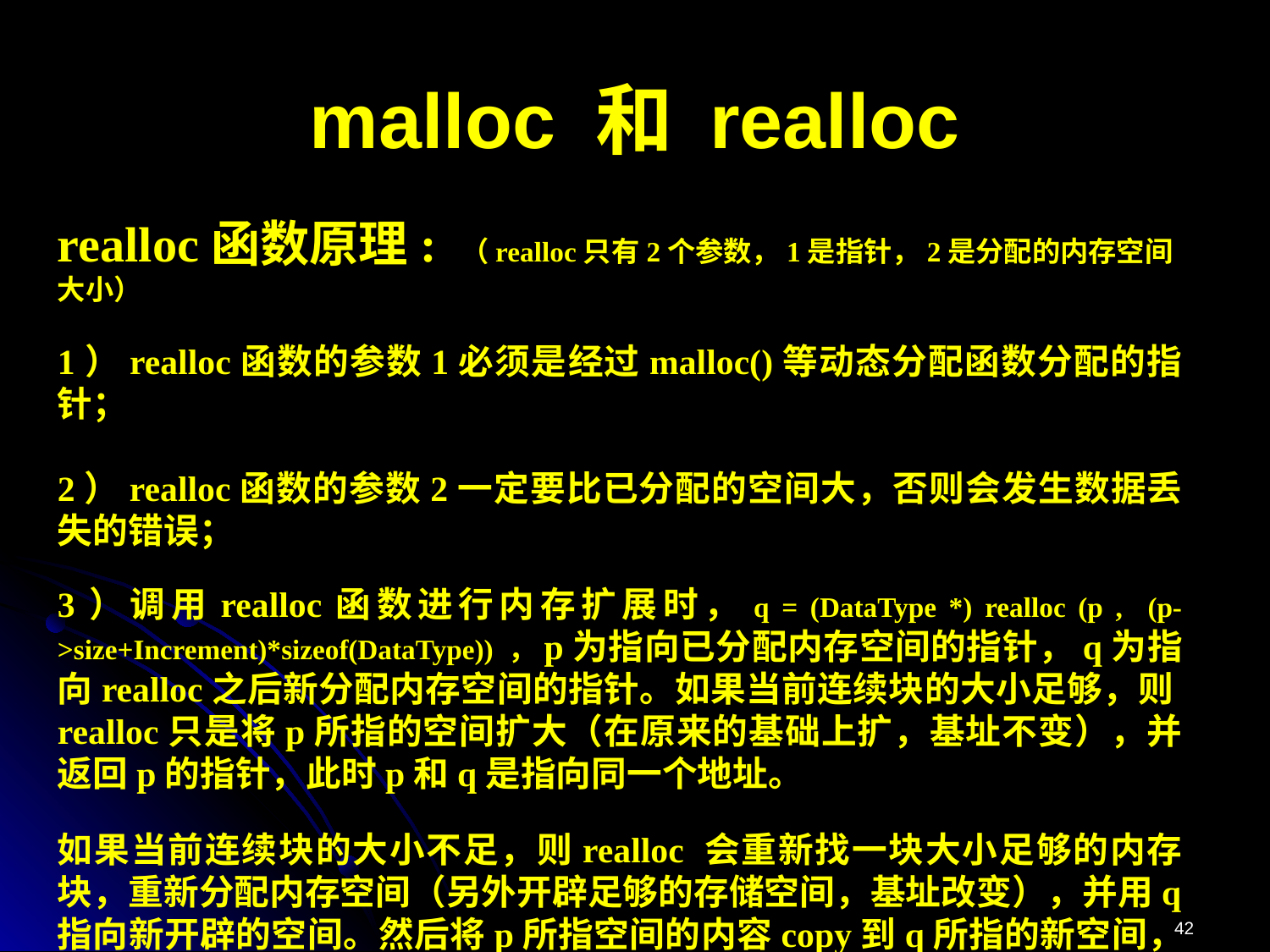

# malloc 和 realloc
realloc函数原理: （realloc只有2个参数，1是指针，2是分配的内存空间大小）

1）realloc函数的参数1必须是经过malloc()等动态分配函数分配的指针；

2）realloc函数的参数2一定要比已分配的空间大，否则会发生数据丢失的错误；

3）调用realloc函数进行内存扩展时，q = (DataType *) realloc (p ,  (p->size+Increment)*sizeof(DataType)) ，p为指向已分配内存空间的指针，q为指向realloc之后新分配内存空间的指针。如果当前连续块的大小足够，则realloc只是将p所指的空间扩大（在原来的基础上扩，基址不变），并返回p的指针，此时p和q是指向同一个地址。

如果当前连续块的大小不足，则realloc 会重新找一块大小足够的内存块，重新分配内存空间（另外开辟足够的存储空间，基址改变），并用q指向新开辟的空间。然后将p所指空间的内容copy到q所指的新空间，并将p所指的原始空间释放（删除）。

42